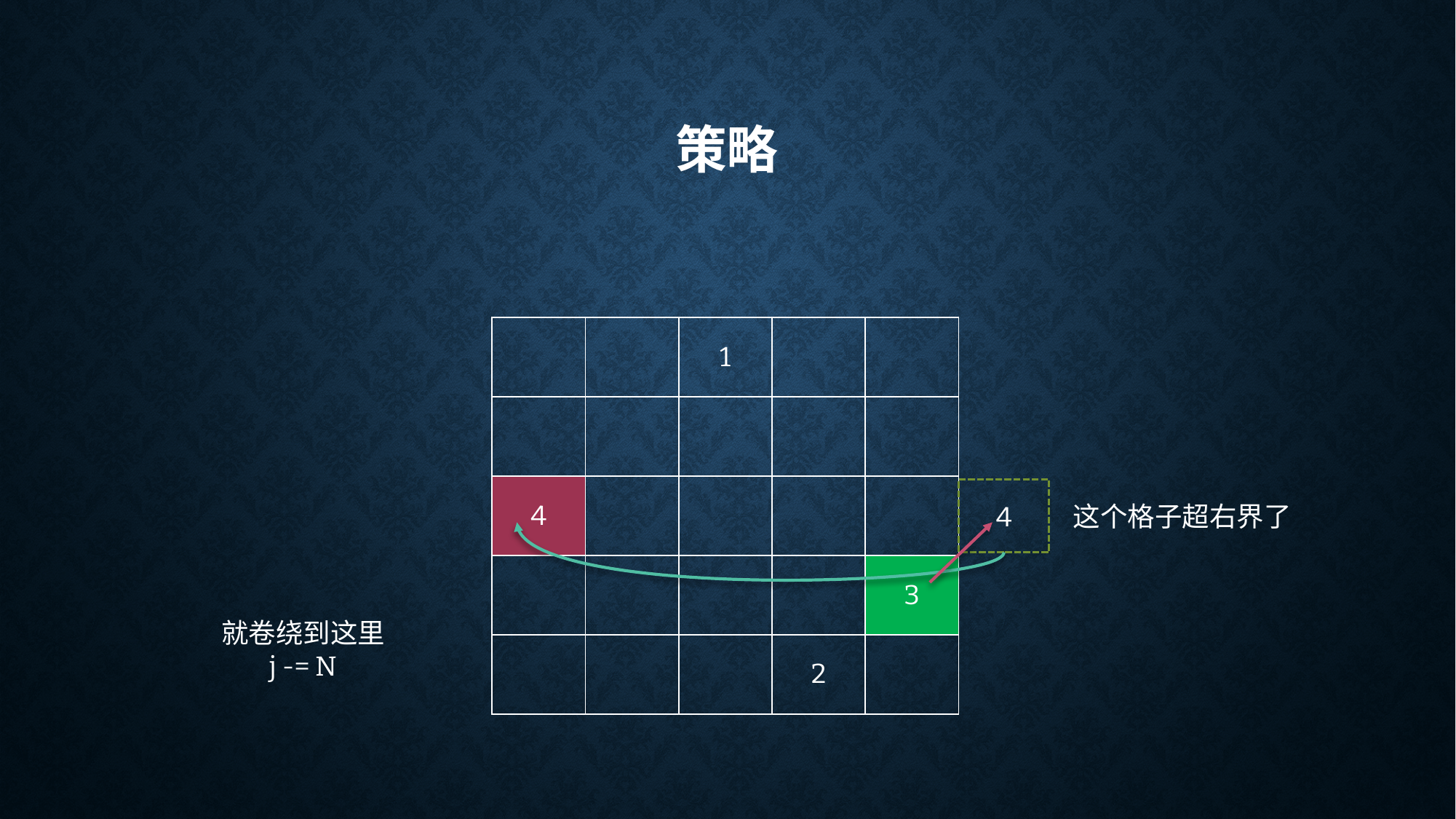

# 策略
|  |  | 1 |  |  |
| --- | --- | --- | --- | --- |
|  |  |  |  |  |
| 4 |  |  |  |  |
|  |  |  |  | 3 |
|  |  |  | 2 |  |
这个格子超右界了
4
就卷绕到这里
j -= N